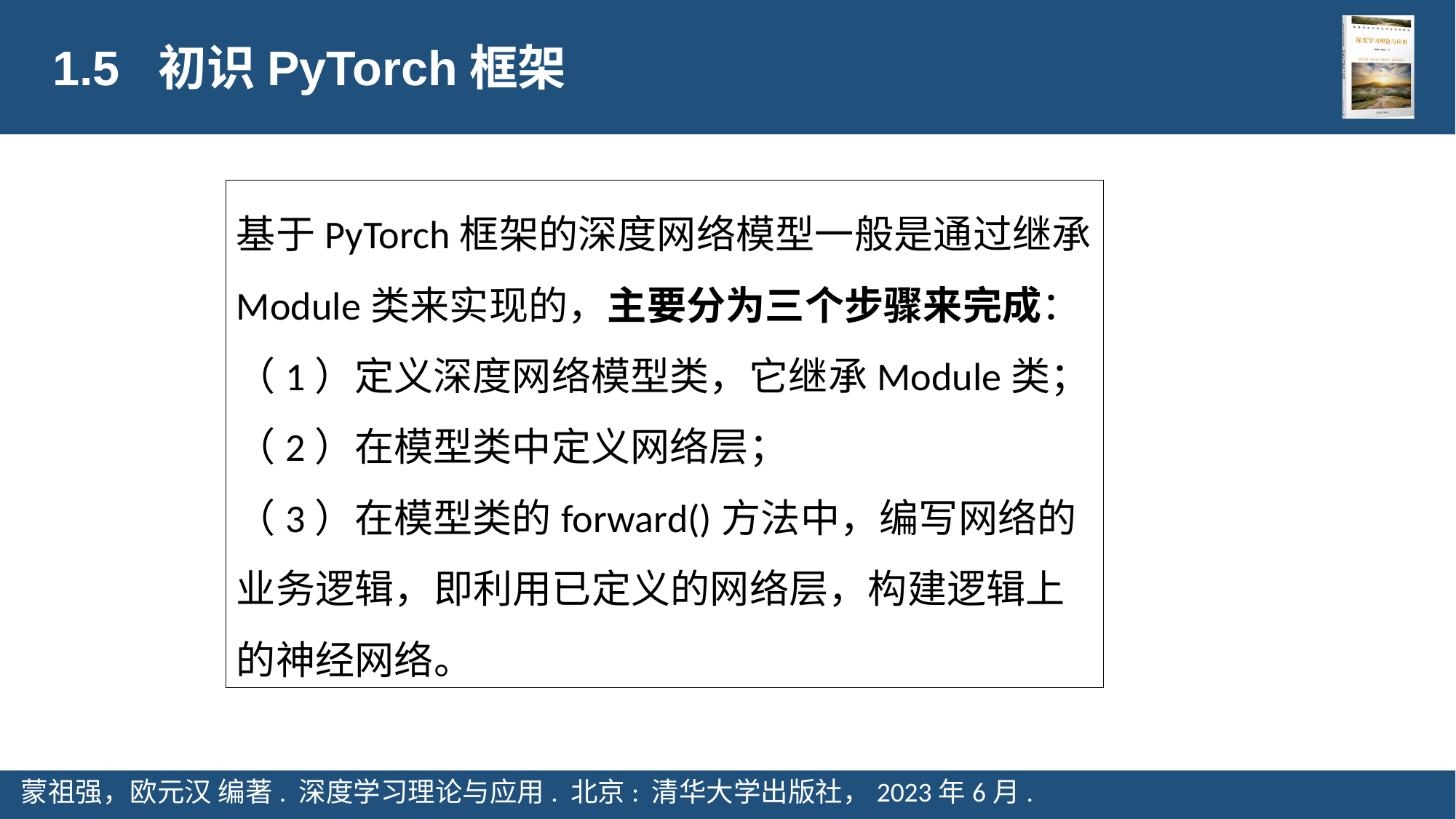

1.5  初识PyTorch框架
基于PyTorch框架的深度网络模型一般是通过继承Module类来实现的，主要分为三个步骤来完成：
（1）定义深度网络模型类，它继承Module类；
（2）在模型类中定义网络层；
（3）在模型类的forward()方法中，编写网络的业务逻辑，即利用已定义的网络层，构建逻辑上的神经网络。